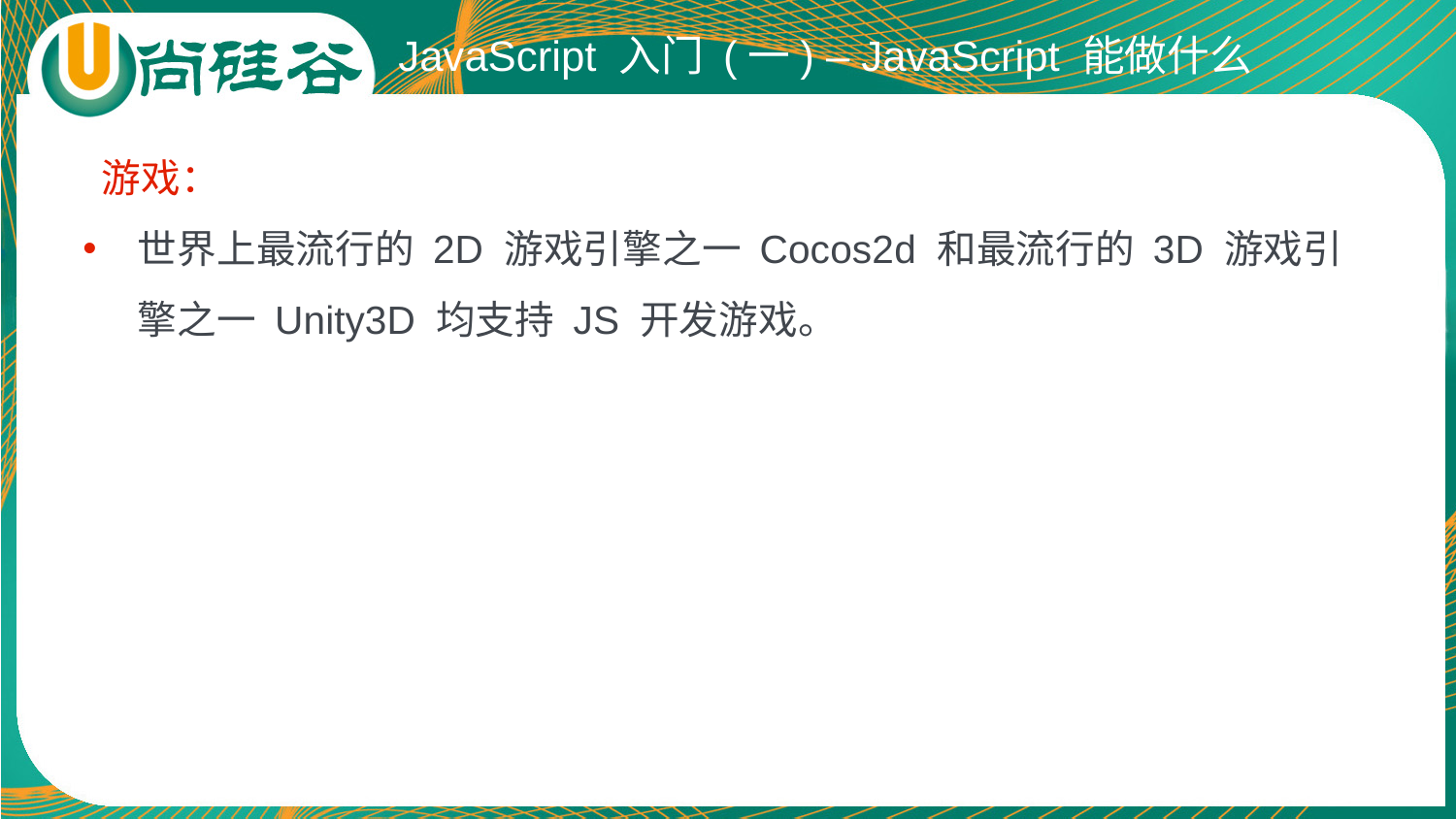

# JavaScript 入门 (一) – JavaScript 能做什么
 游戏：
世界上最流行的 2D 游戏引擎之一 Cocos2d 和最流行的 3D 游戏引擎之一 Unity3D 均支持 JS 开发游戏。